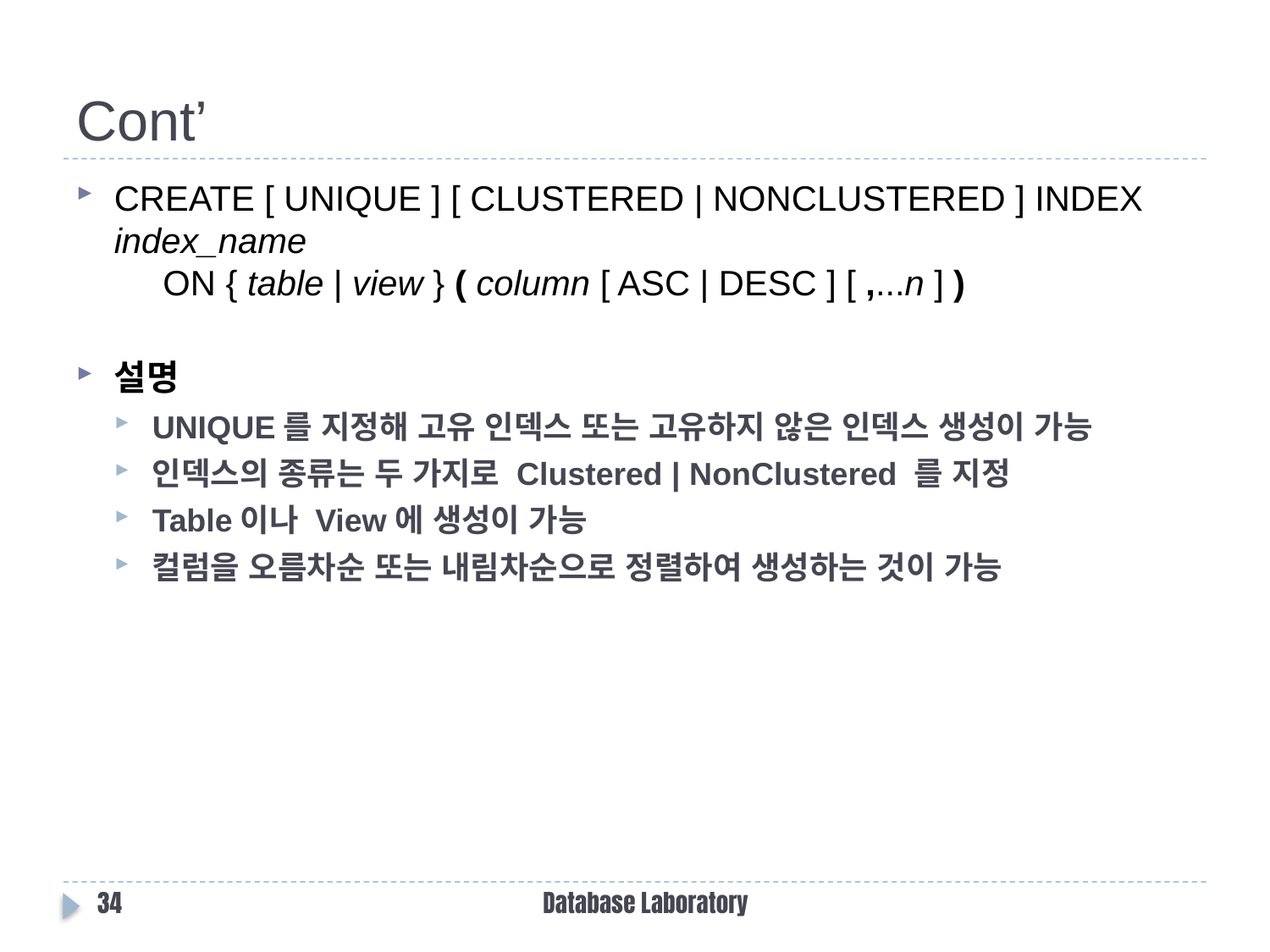

# Cont’
CREATE [ UNIQUE ] [ CLUSTERED | NONCLUSTERED ] INDEX index_name
     ON { table | view } ( column [ ASC | DESC ] [ ,...n ] )
설명
UNIQUE를 지정해 고유 인덱스 또는 고유하지 않은 인덱스 생성이 가능
인덱스의 종류는 두 가지로 Clustered | NonClustered 를 지정
Table이나 View에 생성이 가능
컬럼을 오름차순 또는 내림차순으로 정렬하여 생성하는 것이 가능

34
Database Laboratory